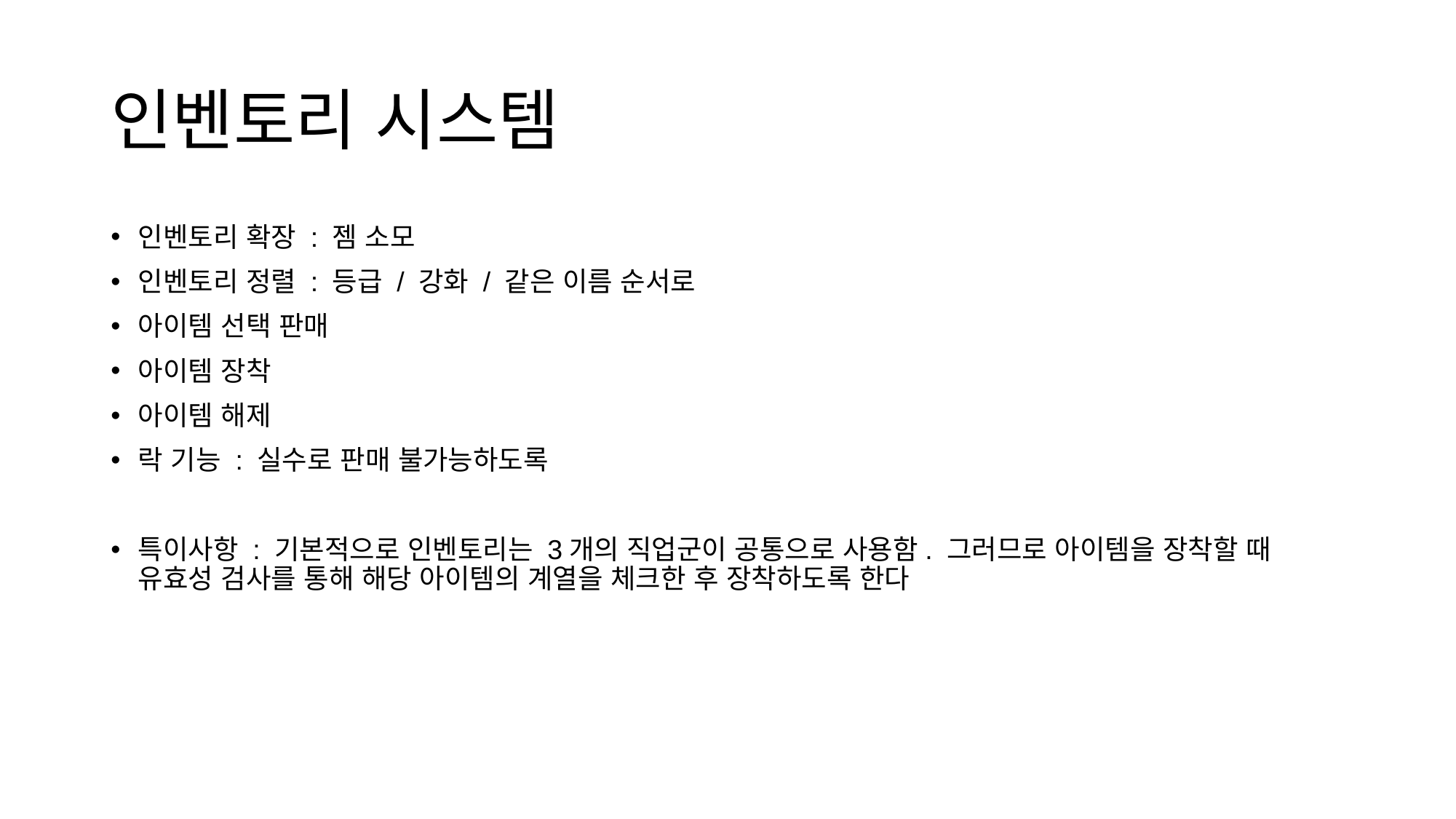

# 인벤토리 시스템
인벤토리 확장 : 젬 소모
인벤토리 정렬 : 등급 / 강화 / 같은 이름 순서로
아이템 선택 판매
아이템 장착
아이템 해제
락 기능 : 실수로 판매 불가능하도록

특이사항 : 기본적으로 인벤토리는 3개의 직업군이 공통으로 사용함. 그러므로 아이템을 장착할 때 유효성 검사를 통해 해당 아이템의 계열을 체크한 후 장착하도록 한다